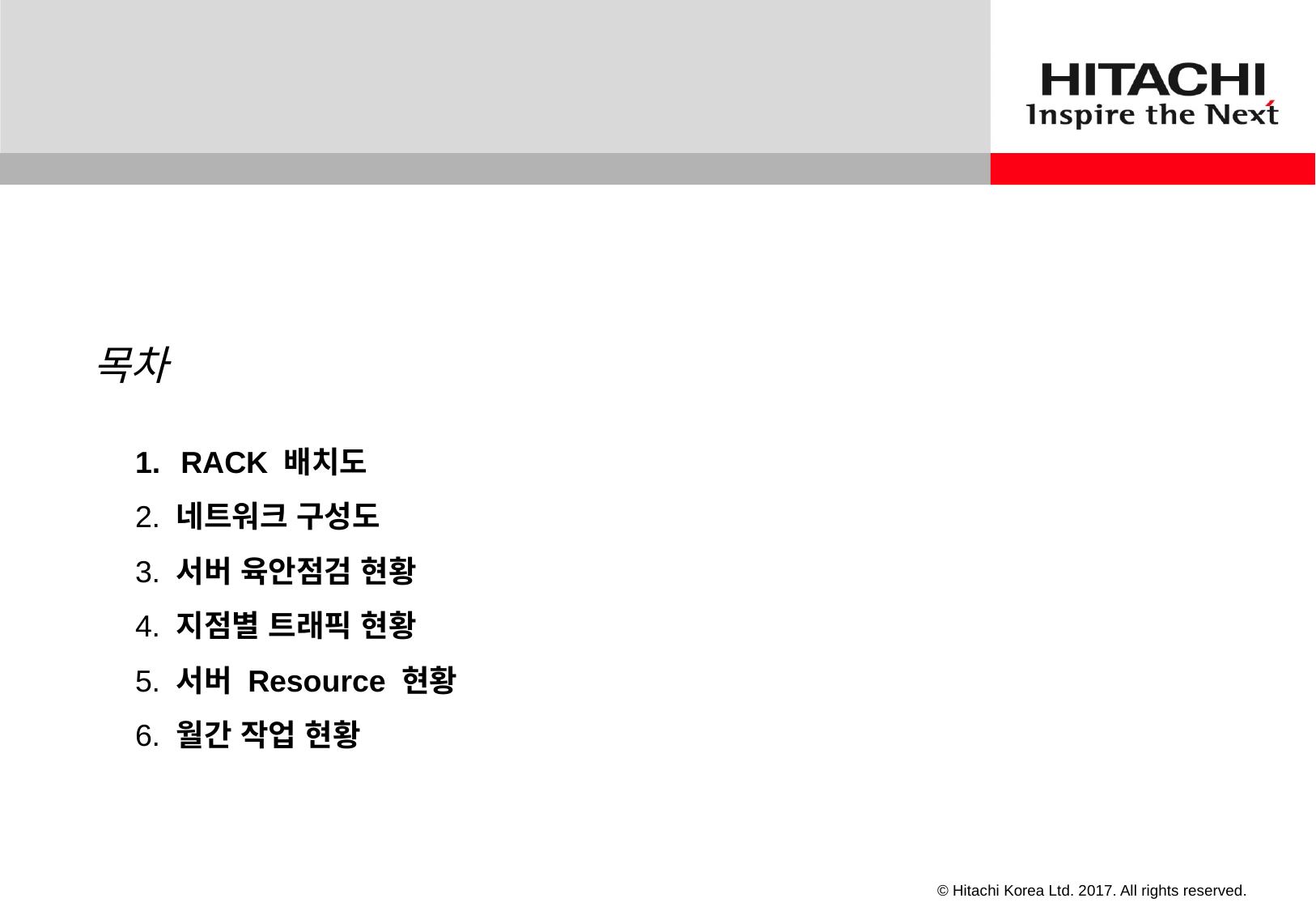

목차
RACK 배치도
2. 네트워크 구성도
3. 서버 육안점검 현황
4. 지점별 트래픽 현황
5. 서버 Resource 현황
6. 월간 작업 현황